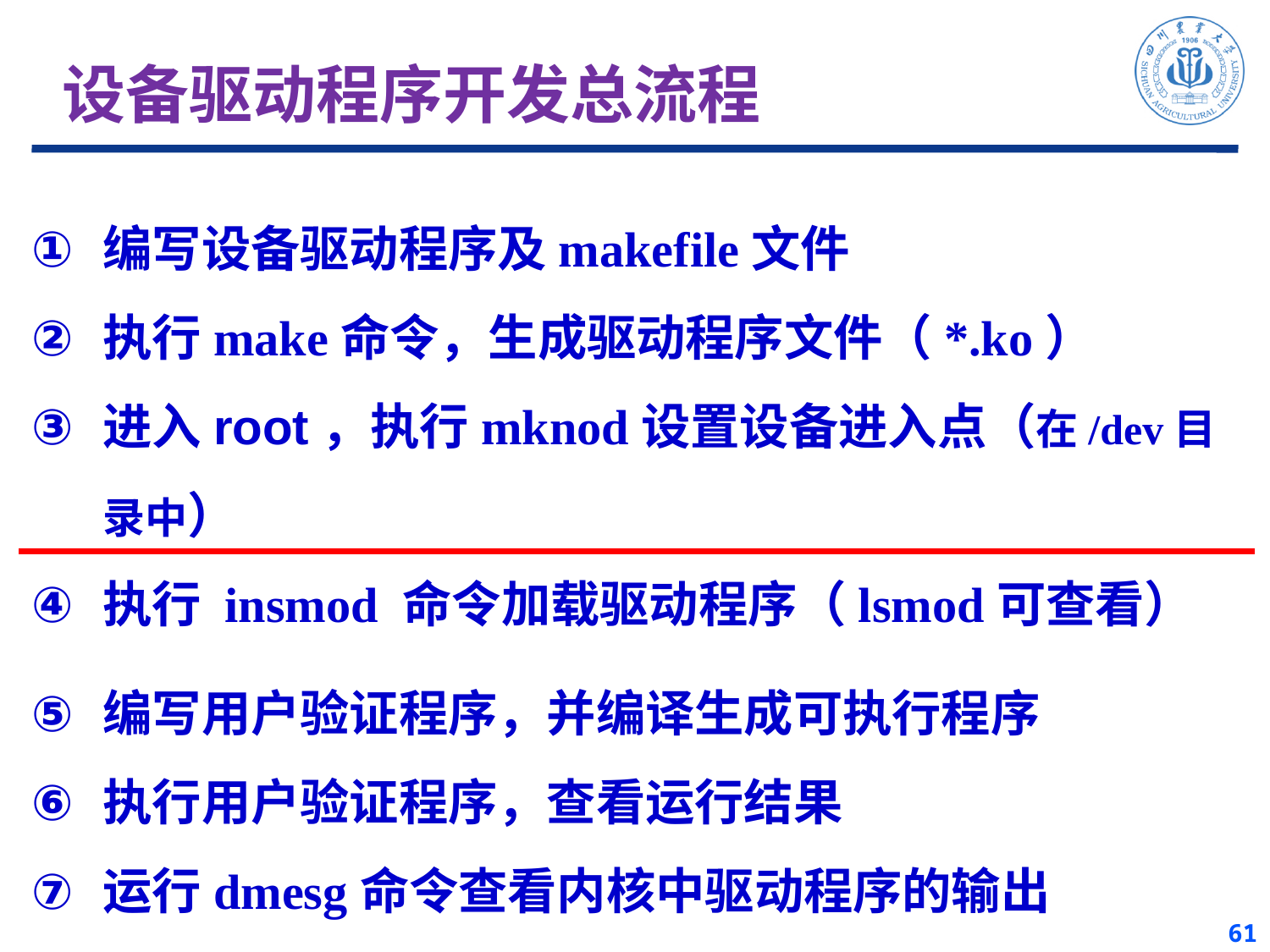

设备驱动程序开发总流程
编写设备驱动程序及makefile文件
执行make命令，生成驱动程序文件（*.ko）
进入root，执行mknod设置设备进入点（在/dev目录中）
执行 insmod 命令加载驱动程序（lsmod可查看）
编写用户验证程序，并编译生成可执行程序
执行用户验证程序，查看运行结果
运行dmesg命令查看内核中驱动程序的输出
执行rmmod命令卸载驱动，rm 命令删除设备进入点